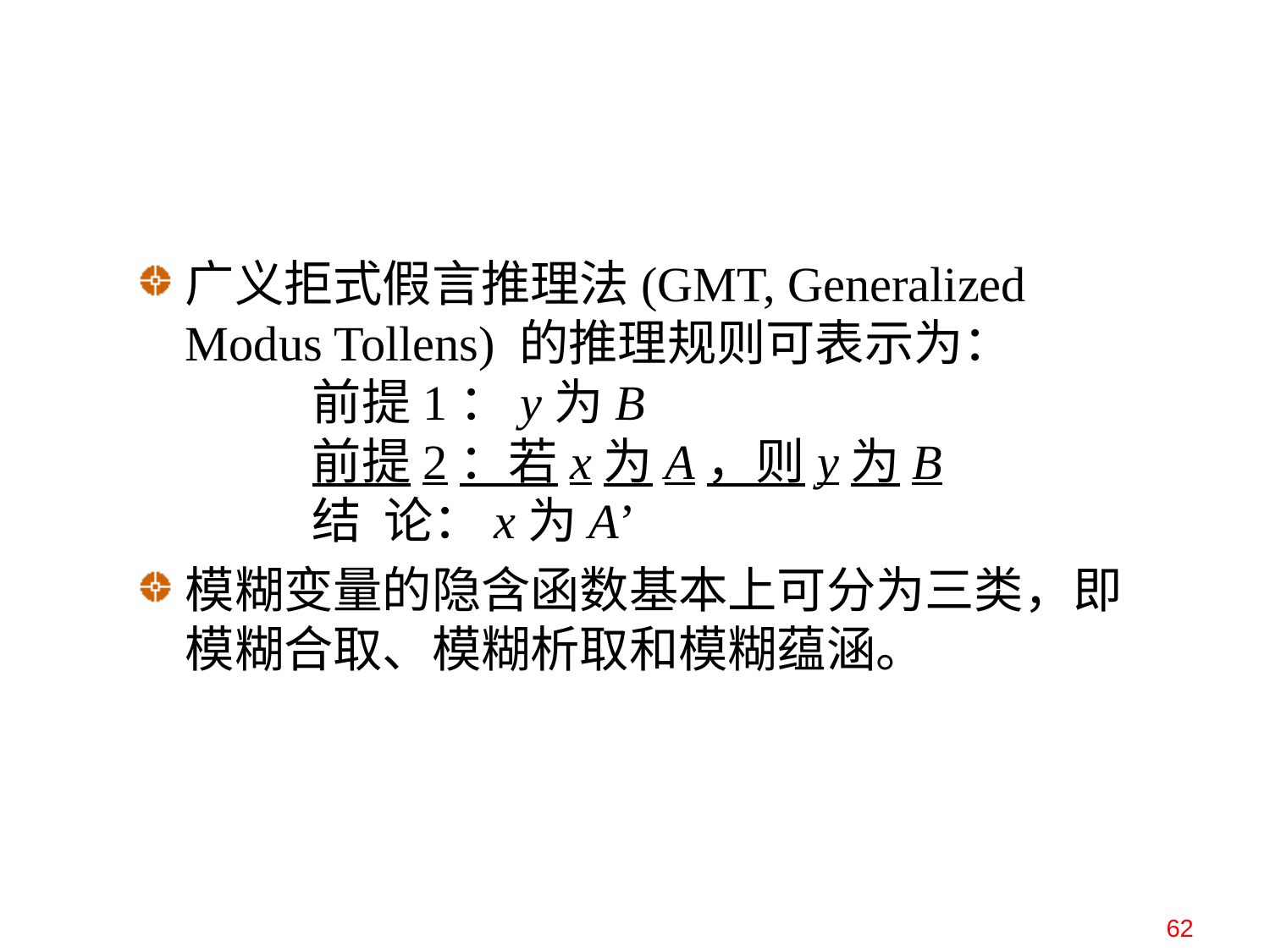

广义拒式假言推理法(GMT, Generalized Modus Tollens) 的推理规则可表示为：
            	前提1：y为B
            	前提2：若x为A，则y为B
            	结  论：x为A’
模糊变量的隐含函数基本上可分为三类，即模糊合取、模糊析取和模糊蕴涵。
62